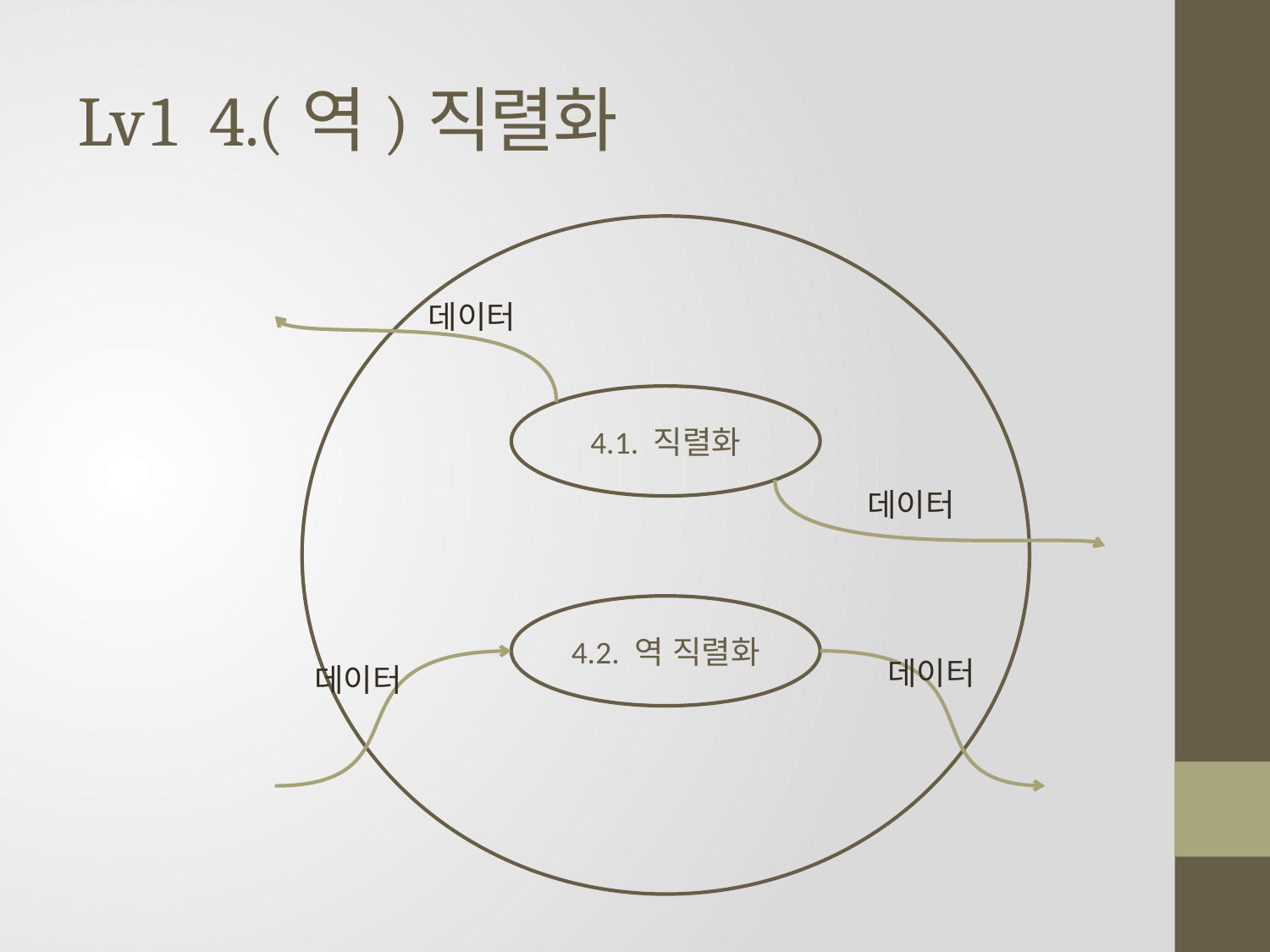

# Lv1  4.(역)직렬화

데이터
4.1. 직렬화
데이터
4.2. 역 직렬화
데이터
데이터